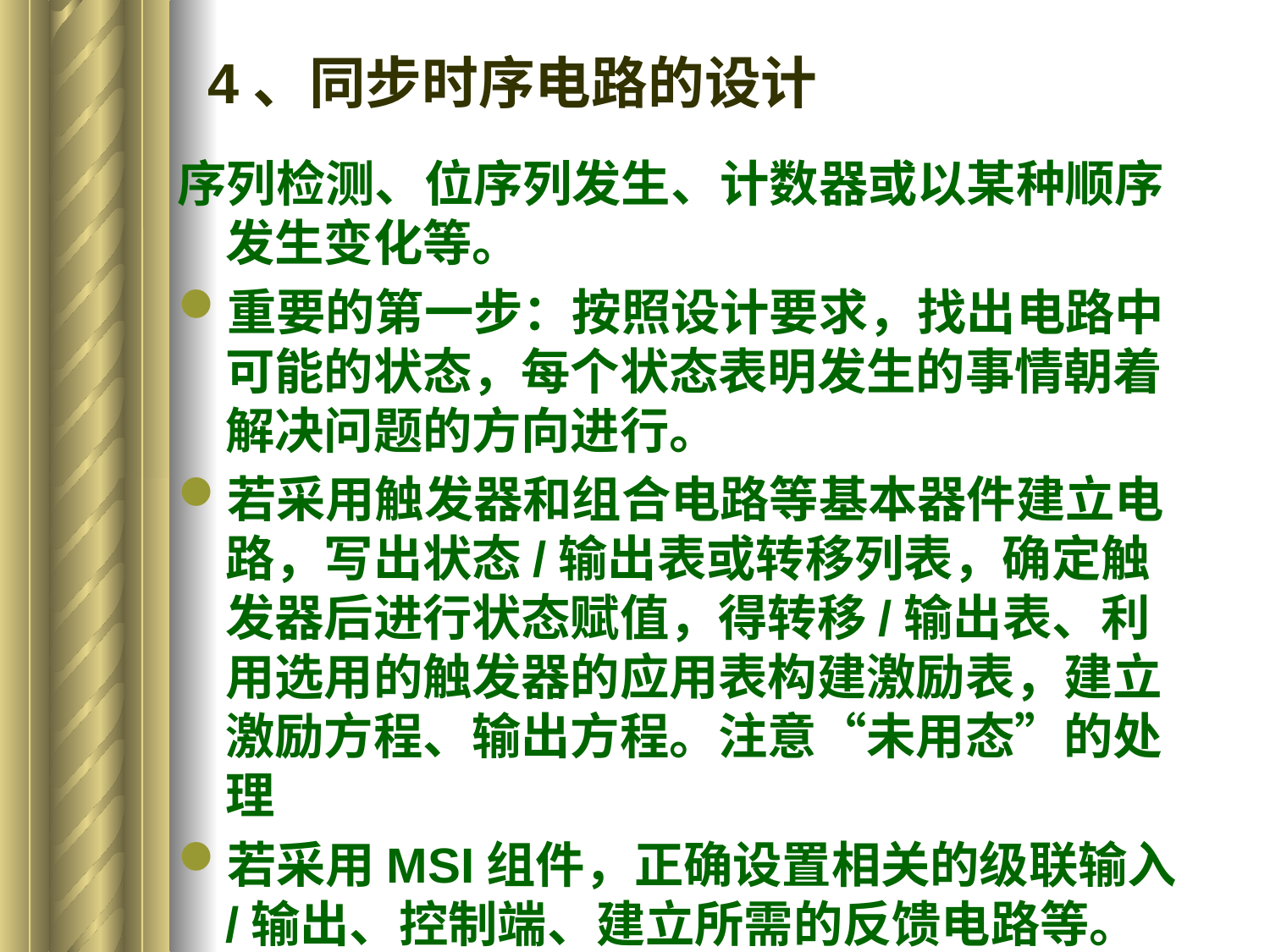

# 4、同步时序电路的设计
序列检测、位序列发生、计数器或以某种顺序发生变化等。
重要的第一步：按照设计要求，找出电路中可能的状态，每个状态表明发生的事情朝着解决问题的方向进行。
若采用触发器和组合电路等基本器件建立电路，写出状态/输出表或转移列表，确定触发器后进行状态赋值，得转移/输出表、利用选用的触发器的应用表构建激励表，建立激励方程、输出方程。注意“未用态”的处理
若采用MSI组件，正确设置相关的级联输入/输出、控制端、建立所需的反馈电路等。